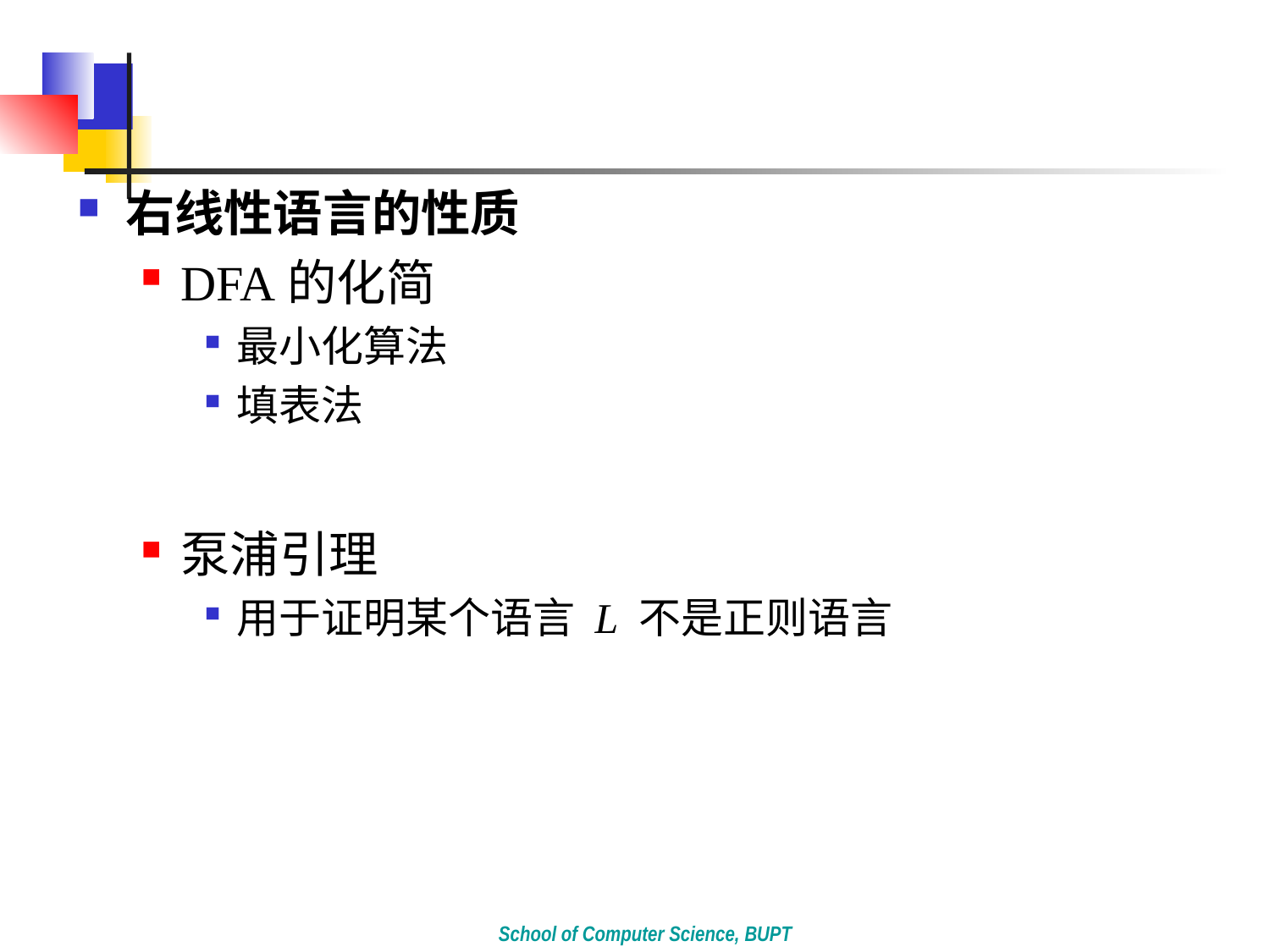

#
右线性语言的性质
DFA的化简
最小化算法
填表法

泵浦引理
用于证明某个语言 L 不是正则语言

School of Computer Science, BUPT
25